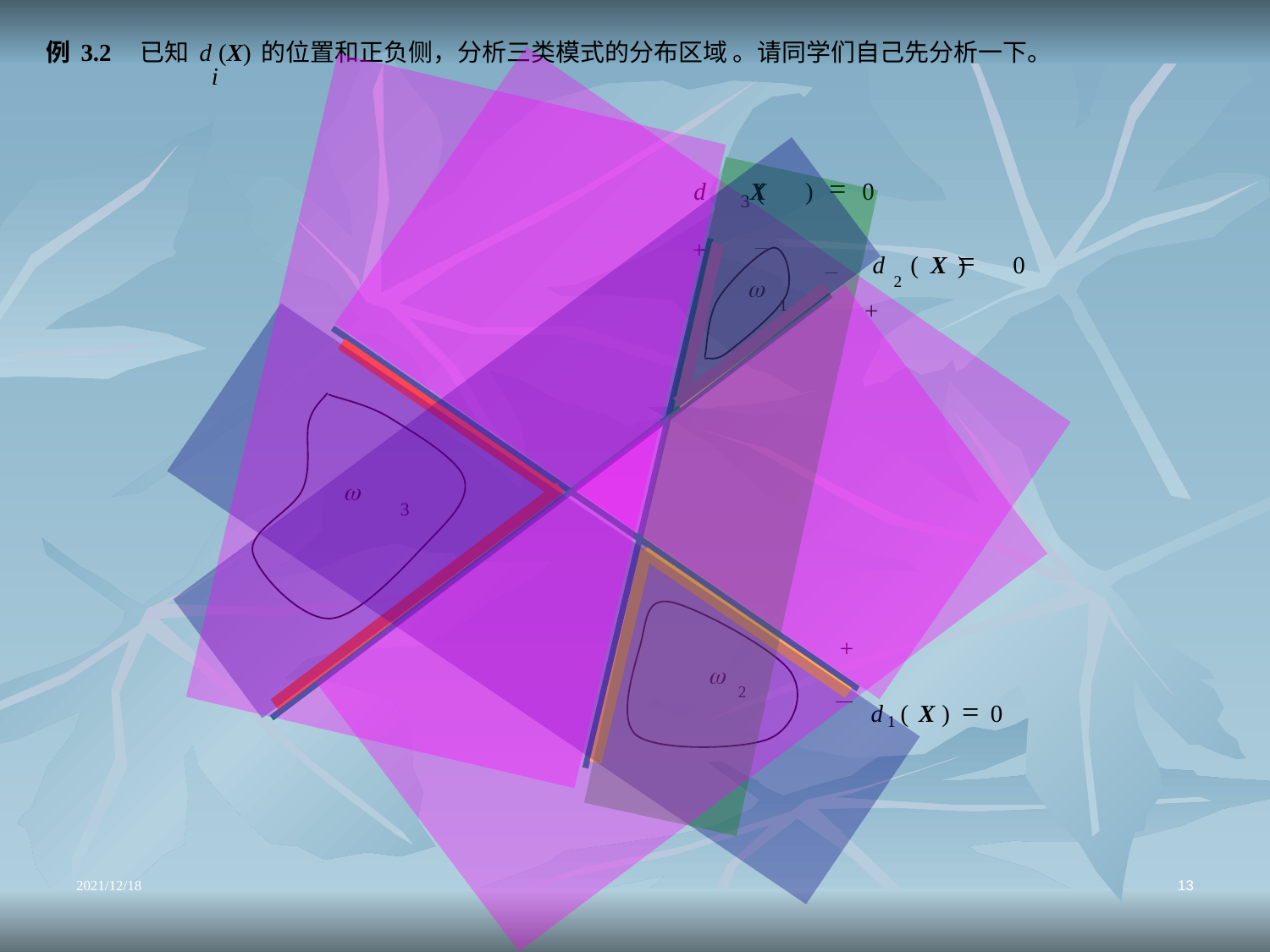

例3.2   已知di(X)的位置和正负侧，分析三类模式的分布区域 。请同学们自己先分析一下。
=
d
(
X
)
0
3
+
—

=
d
(
X
)
0
2
—
+

ω
1

ω
3

ω
2
+
—
=
d
(
X
)
0
1
2021/12/18
13